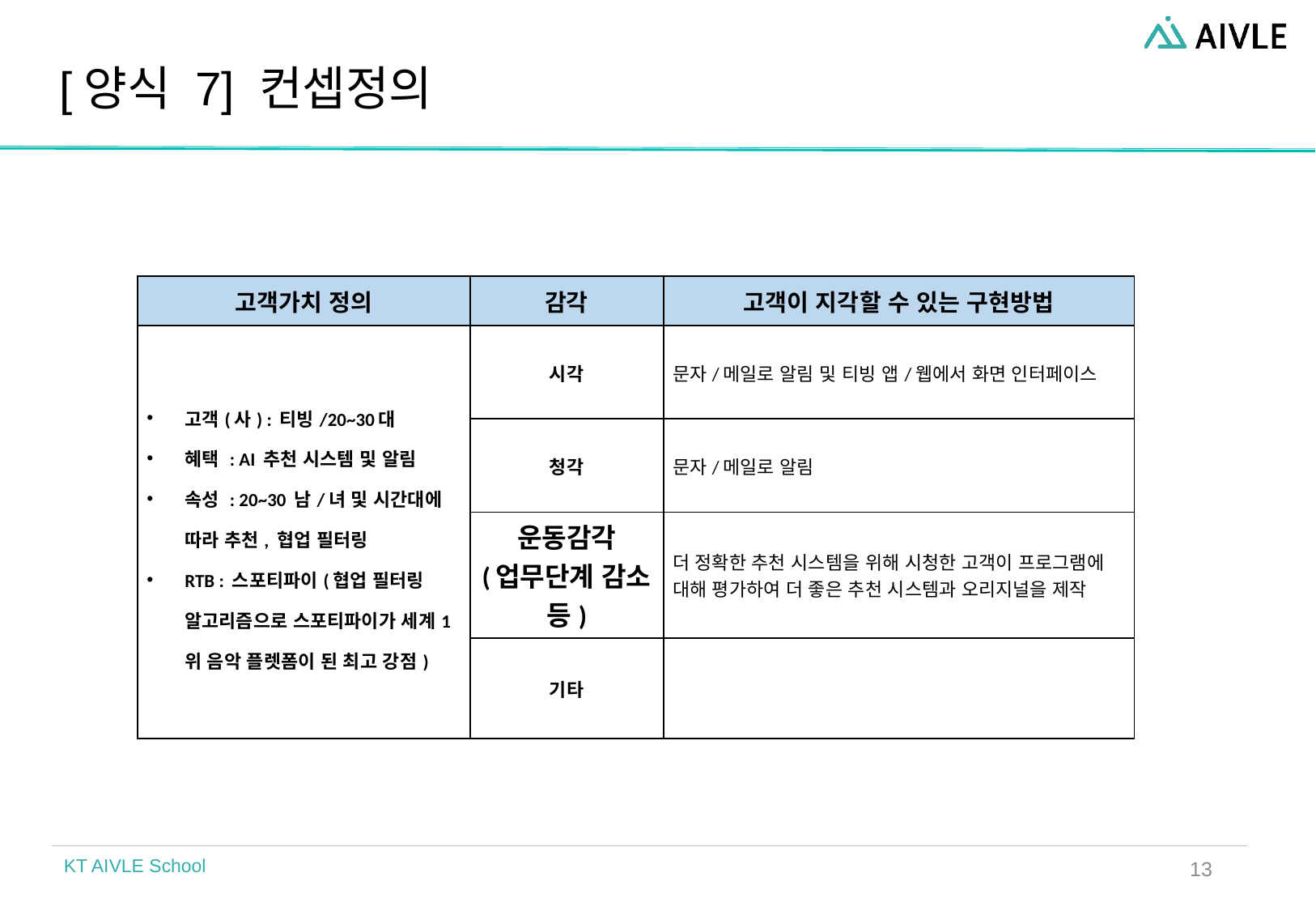

# [양식 7] 컨셉정의
| 고객가치 정의 | 감각 | 고객이 지각할 수 있는 구현방법 |
| --- | --- | --- |
| 고객(사) : 티빙/20~30대 혜택 : AI 추천 시스템 및 알림 속성 : 20~30 남/녀 및 시간대에 따라 추천, 협업 필터링 RTB : 스포티파이(협업 필터링 알고리즘으로 스포티파이가 세계1위 음악 플렛폼이 된 최고 강점) | 시각 | 문자/메일로 알림 및 티빙 앱/웹에서 화면 인터페이스 |
|  | 청각 | 문자/메일로 알림 |
|  | 운동감각 (업무단계 감소 등) | 더 정확한 추천 시스템을 위해 시청한 고객이 프로그램에 대해 평가하여 더 좋은 추천 시스템과 오리지널을 제작 |
|  | 기타 |  |